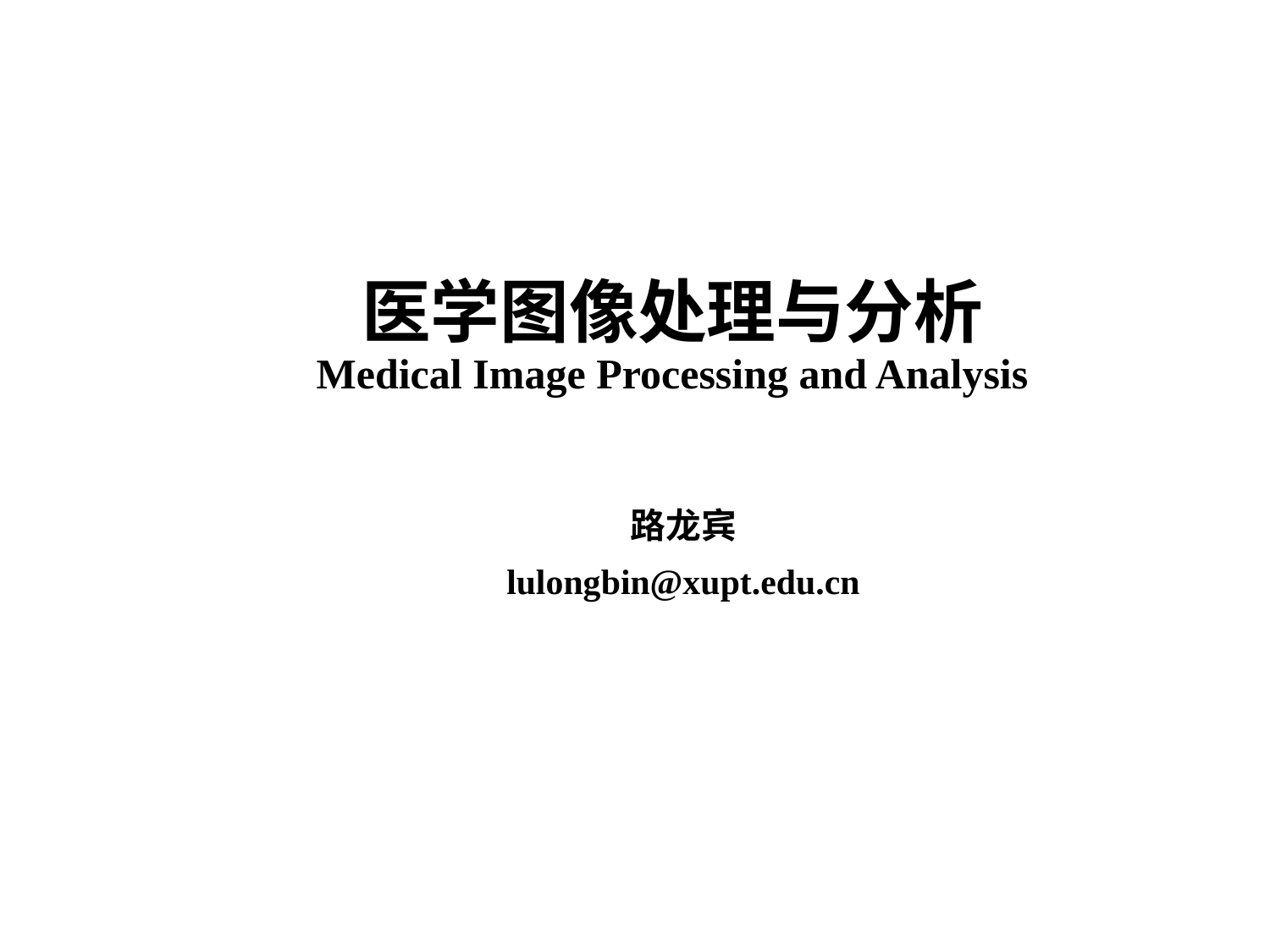

# 医学图像处理与分析 Medical Image Processing and Analysis
路龙宾
lulongbin@xupt.edu.cn